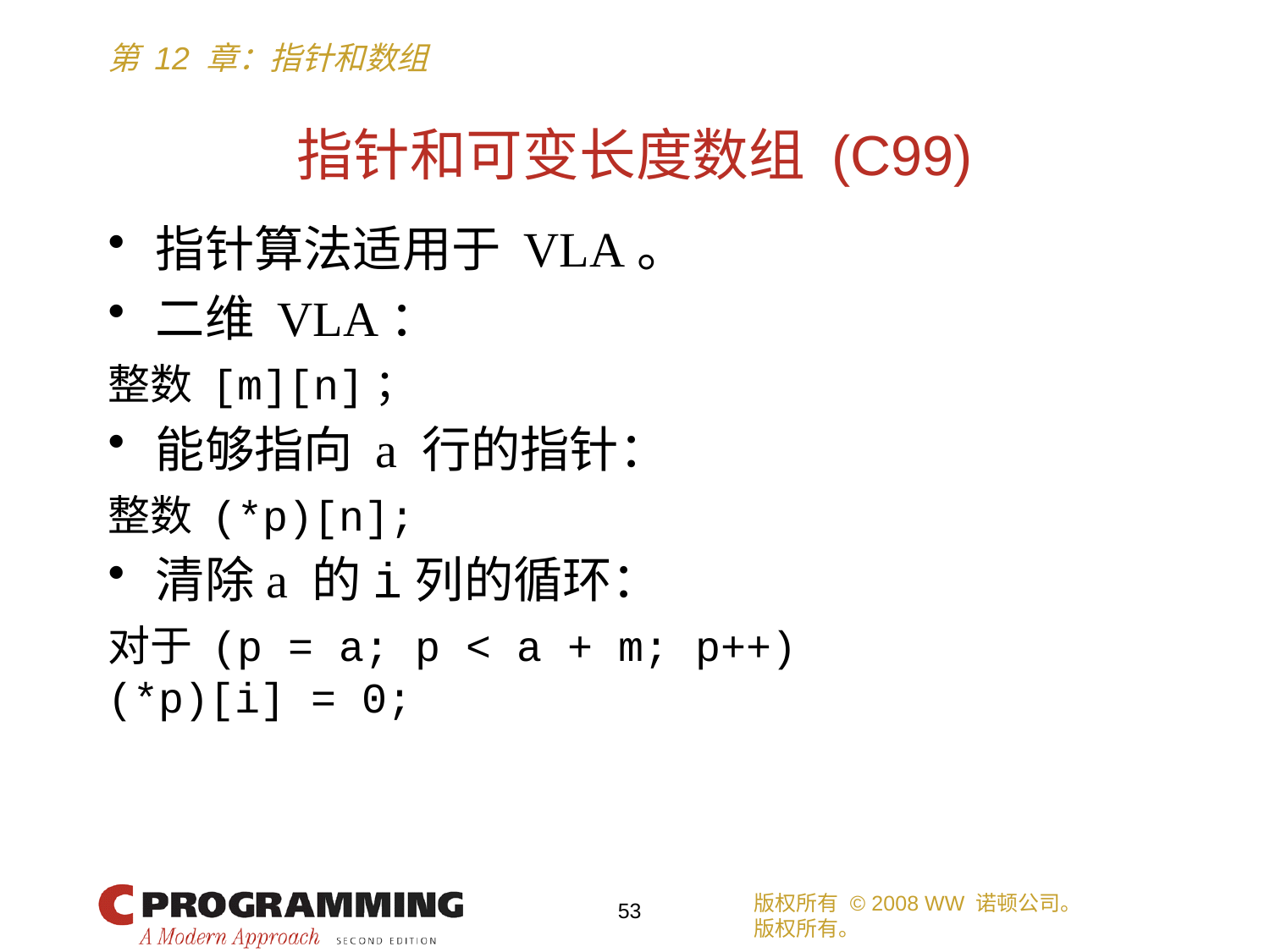

# 指针和可变长度数组 (C99)
指针算法适用于 VLA。
二维 VLA：
整数 [m][n]；
能够指向 a 行的指针：
整数 (*p)[n];
清除a 的i列的循环：
对于 (p = a; p < a + m; p++)
(*p)[i] = 0;
版权所有 © 2008 WW 诺顿公司。
版权所有。
53